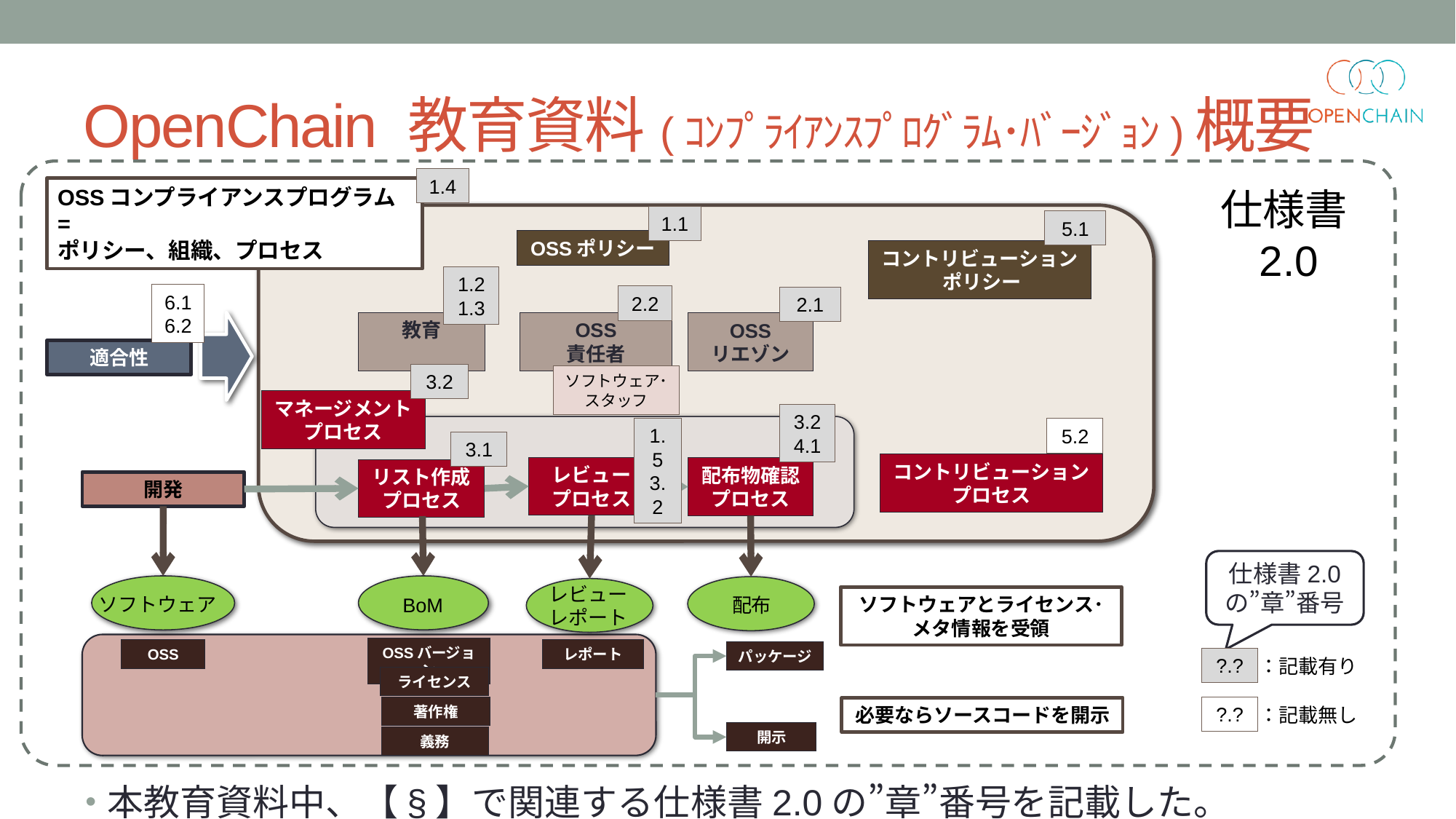

# OpenChain 教育資料(ｺﾝﾌﾟﾗｲｱﾝｽﾌﾟﾛｸﾞﾗﾑ･ﾊﾞｰｼﾞｮﾝ)概要

1.4
1.1
5.1
1.2
1.3
2.2
2.1
3.2
3.2
4.1
1.5
3.2
3.1
?.?
：記載有り
仕様書2.0
OSSコンプライアンスプログラム =
ポリシー、組織、プロセス

OSSポリシー
コントリビューション
 ポリシー
6.1
6.2
5.2
?.?
：記載無し

教育

OSS
責任者
OSS
リエゾン
適合性
ソフトウェア･スタッフ
マネージメントプロセス

コントリビューション
プロセス
レビュー
プロセス
配布物確認
プロセス
リスト作成
プロセス
開発
仕様書2.0
の”章”番号

レビュー
レポート

ソフトウェア
ソフトウェアとライセンス･メタ情報を受領
BoM
配布

OSSバージョン
OSS
レポート
パッケージ
ライセンス
著作権
必要ならソースコードを開示
開示
義務
本教育資料中、【§】で関連する仕様書2.0の”章”番号を記載した。